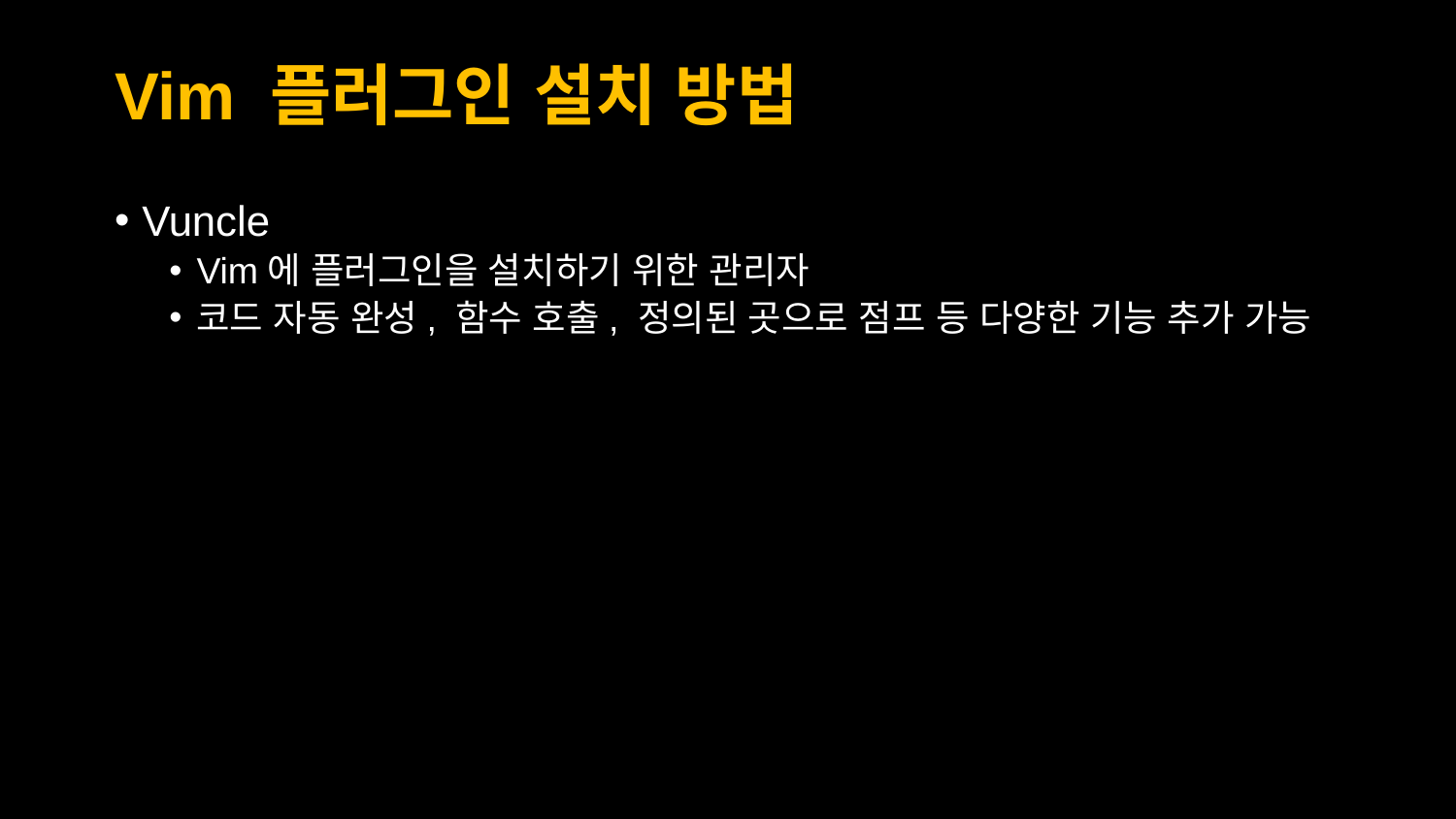

# Vim 플러그인 설치 방법
Vuncle
Vim에 플러그인을 설치하기 위한 관리자
코드 자동 완성, 함수 호출, 정의된 곳으로 점프 등 다양한 기능 추가 가능